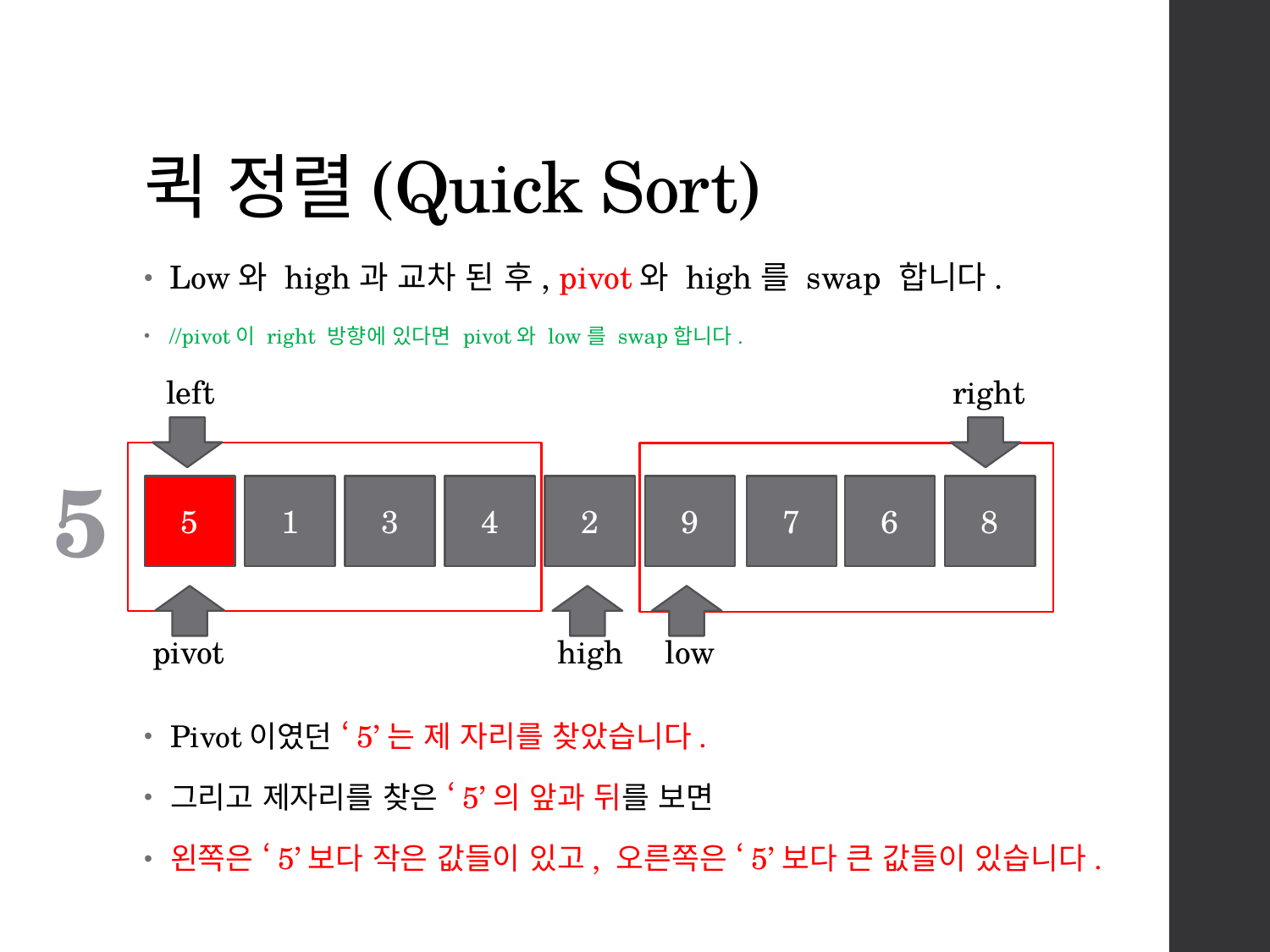

# 퀵 정렬(Quick Sort)
Low와 high과 교차 된 후, pivot와 high를 swap 합니다.
//pivot이 right 방향에 있다면 pivot와 low를 swap합니다.

left

right

5
5
1
3
4
2
9
7
6
8

pivot

high

low
Pivot이였던 ‘5’는 제 자리를 찾았습니다.
그리고 제자리를 찾은 ‘5’의 앞과 뒤를 보면
왼쪽은 ‘5’보다 작은 값들이 있고, 오른쪽은 ‘5’보다 큰 값들이 있습니다.